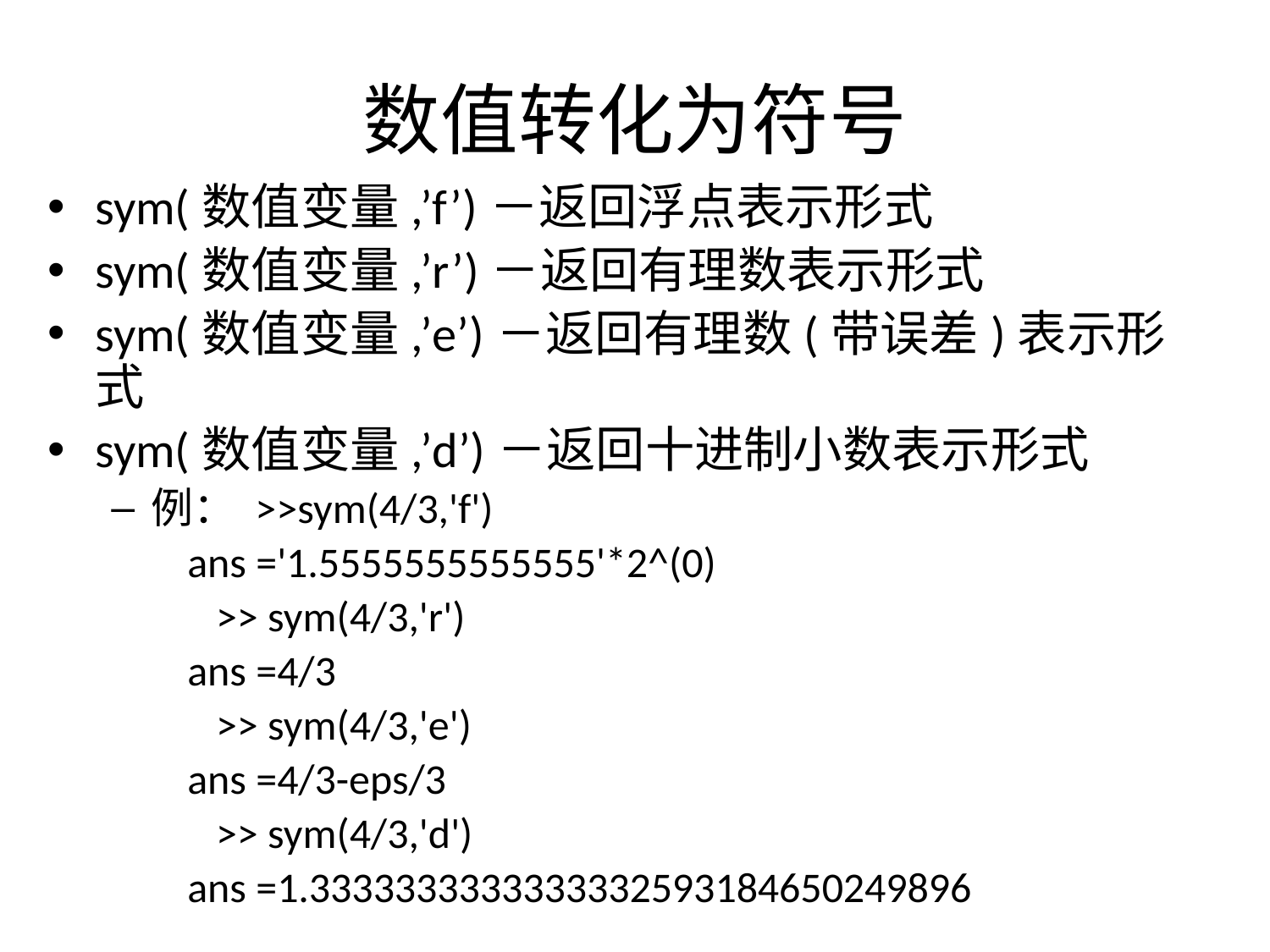

# 数值转化为符号
sym(数值变量,’f’)－返回浮点表示形式
sym(数值变量,’r’)－返回有理数表示形式
sym(数值变量,’e’)－返回有理数(带误差)表示形式
sym(数值变量,’d’)－返回十进制小数表示形式
例： >>sym(4/3,'f')
        ans ='1.5555555555555'*2^(0)
           >> sym(4/3,'r')
        ans =4/3
           >> sym(4/3,'e')
        ans =4/3-eps/3
           >> sym(4/3,'d')
        ans =1.3333333333333332593184650249896